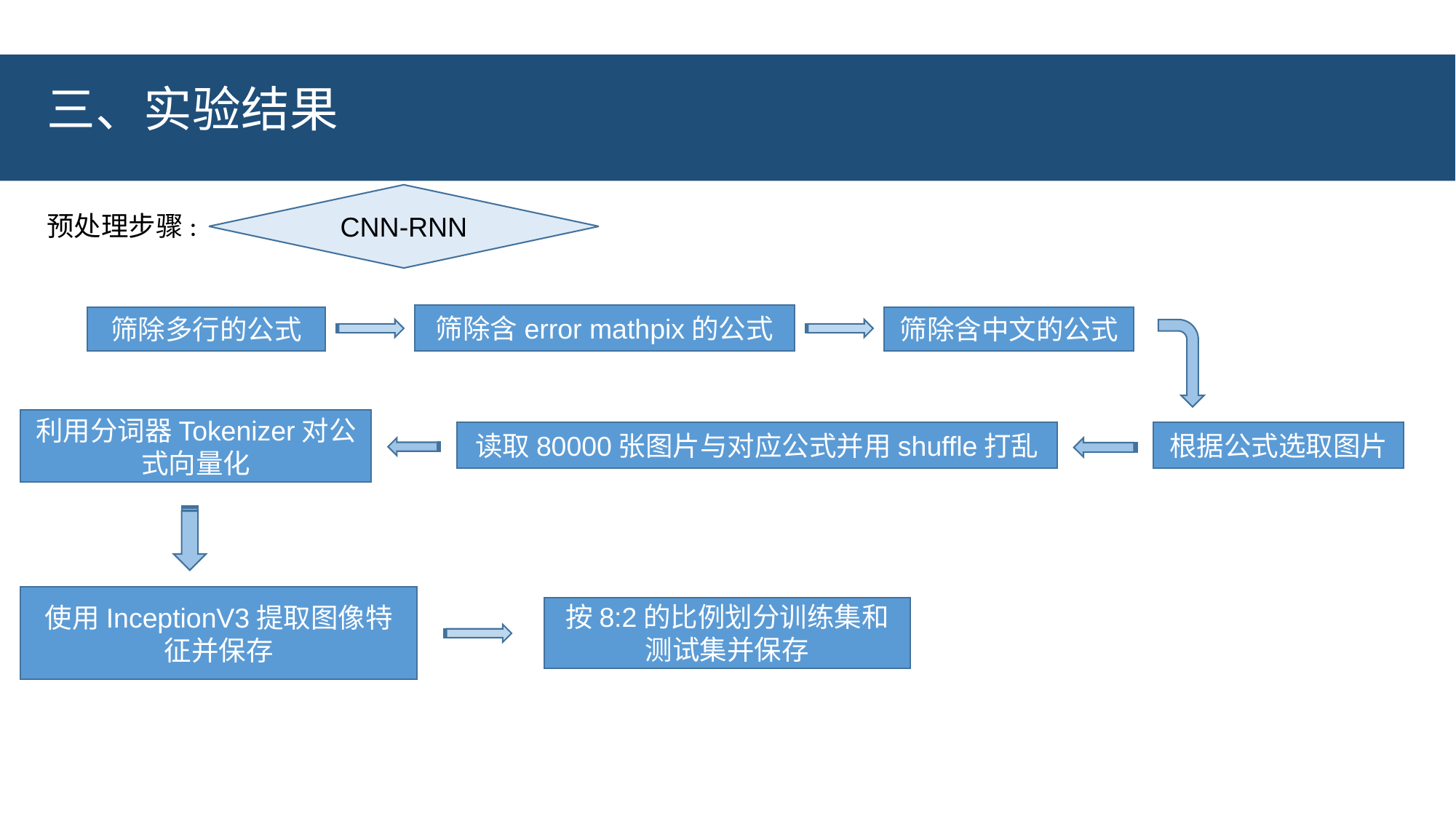

# 三、实验结果
CNN-RNN
预处理步骤:
筛除含error mathpix的公式
筛除多行的公式
筛除含中文的公式

利用分词器Tokenizer对公式向量化
读取80000张图片与对应公式并用shuffle打乱
根据公式选取图片

使用InceptionV3提取图像特征并保存
按8:2的比例划分训练集和测试集并保存